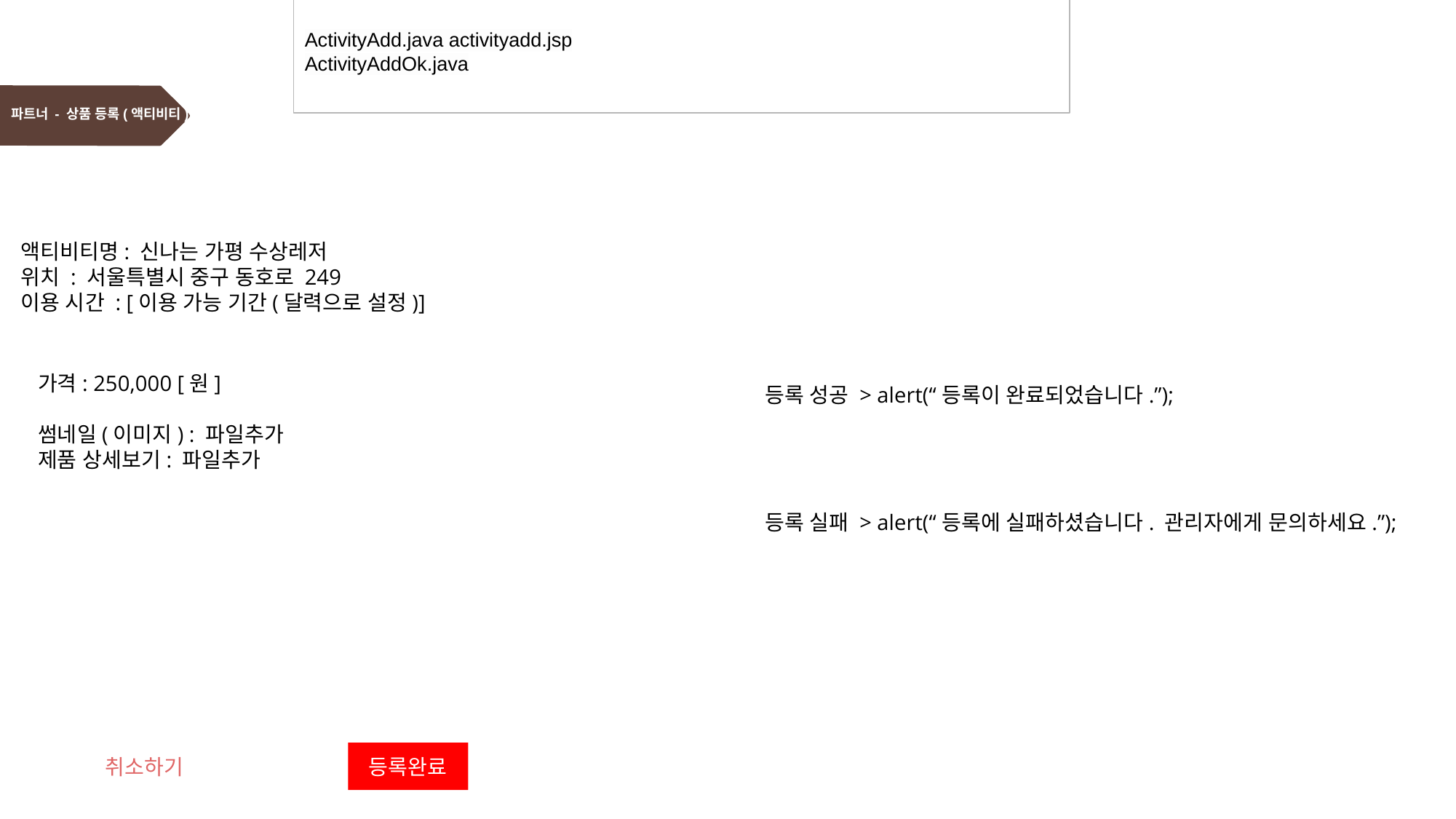

ActivityAdd.java activityadd.jsp
ActivityAddOk.java
# 파트너 - 상품 등록(액티비티)
액티비티명: 신나는 가평 수상레저
위치 : 서울특별시 중구 동호로 249
이용 시간 : [이용 가능 기간(달력으로 설정)]
가격: 250,000 [원]

썸네일(이미지) : 파일추가
제품 상세보기: 파일추가
등록 성공 > alert(“등록이 완료되었습니다.”);

등록 실패 > alert(“등록에 실패하셨습니다. 관리자에게 문의하세요.”);
취소하기
등록완료